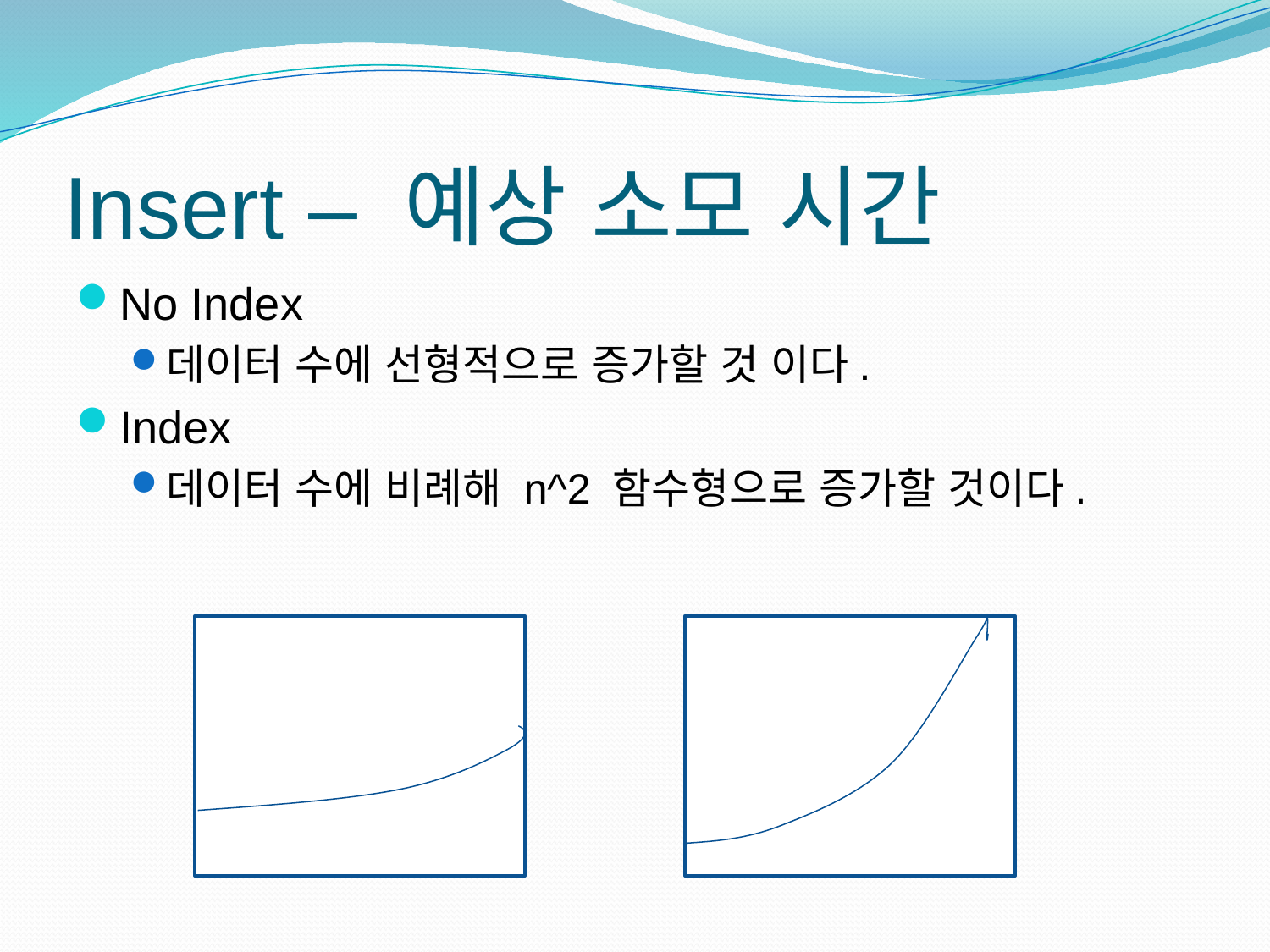

# Insert – 예상 소모 시간
No Index
데이터 수에 선형적으로 증가할 것 이다.
Index
데이터 수에 비례해 n^2 함수형으로 증가할 것이다.